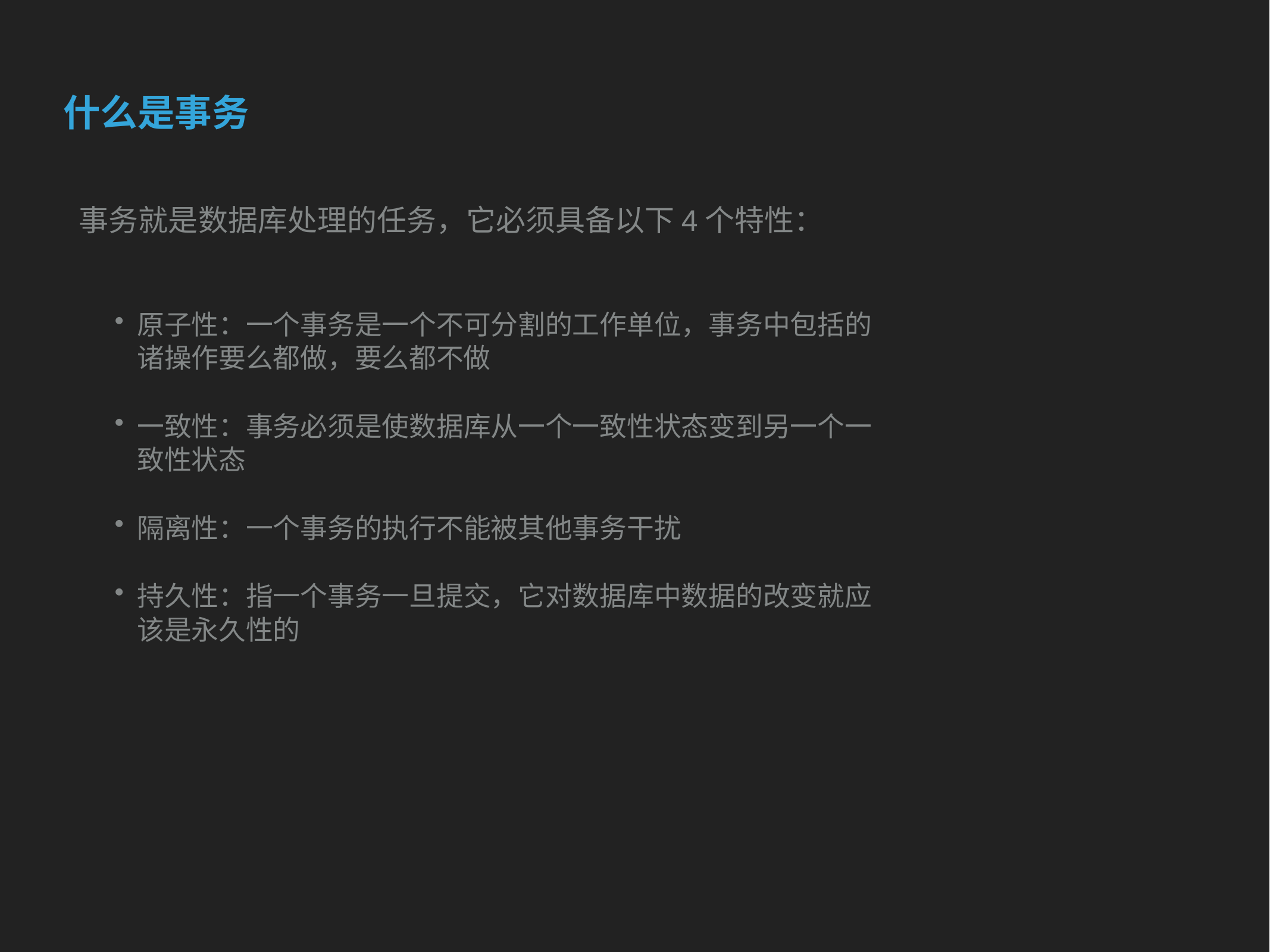

什么是事务
事务就是数据库处理的任务，它必须具备以下4个特性：
原子性：一个事务是一个不可分割的工作单位，事务中包括的诸操作要么都做，要么都不做
一致性：事务必须是使数据库从一个一致性状态变到另一个一致性状态
隔离性：一个事务的执行不能被其他事务干扰
持久性：指一个事务一旦提交，它对数据库中数据的改变就应该是永久性的